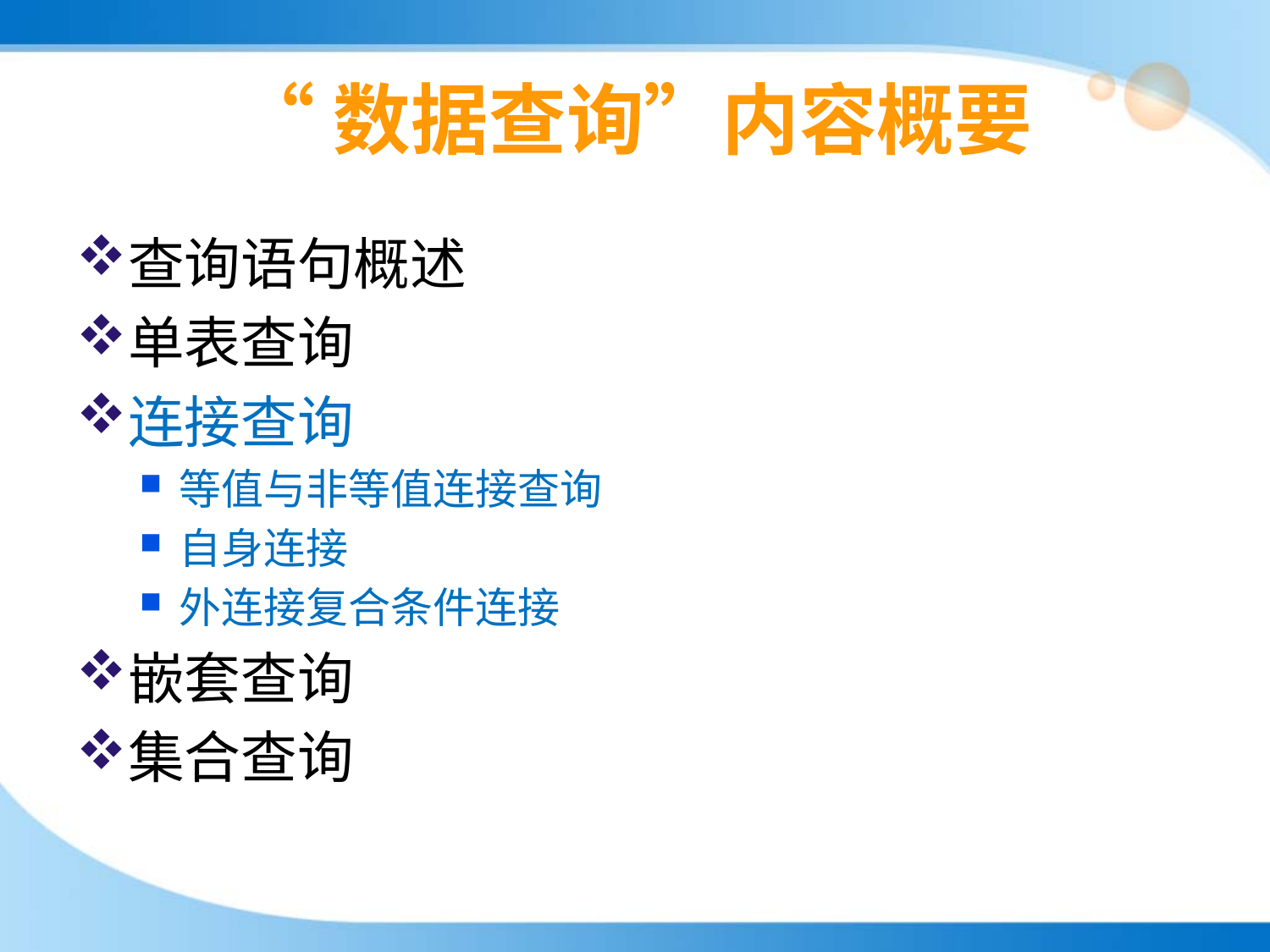

# “数据查询”内容概要
查询语句概述
单表查询
连接查询
等值与非等值连接查询
自身连接
外连接复合条件连接
嵌套查询
集合查询